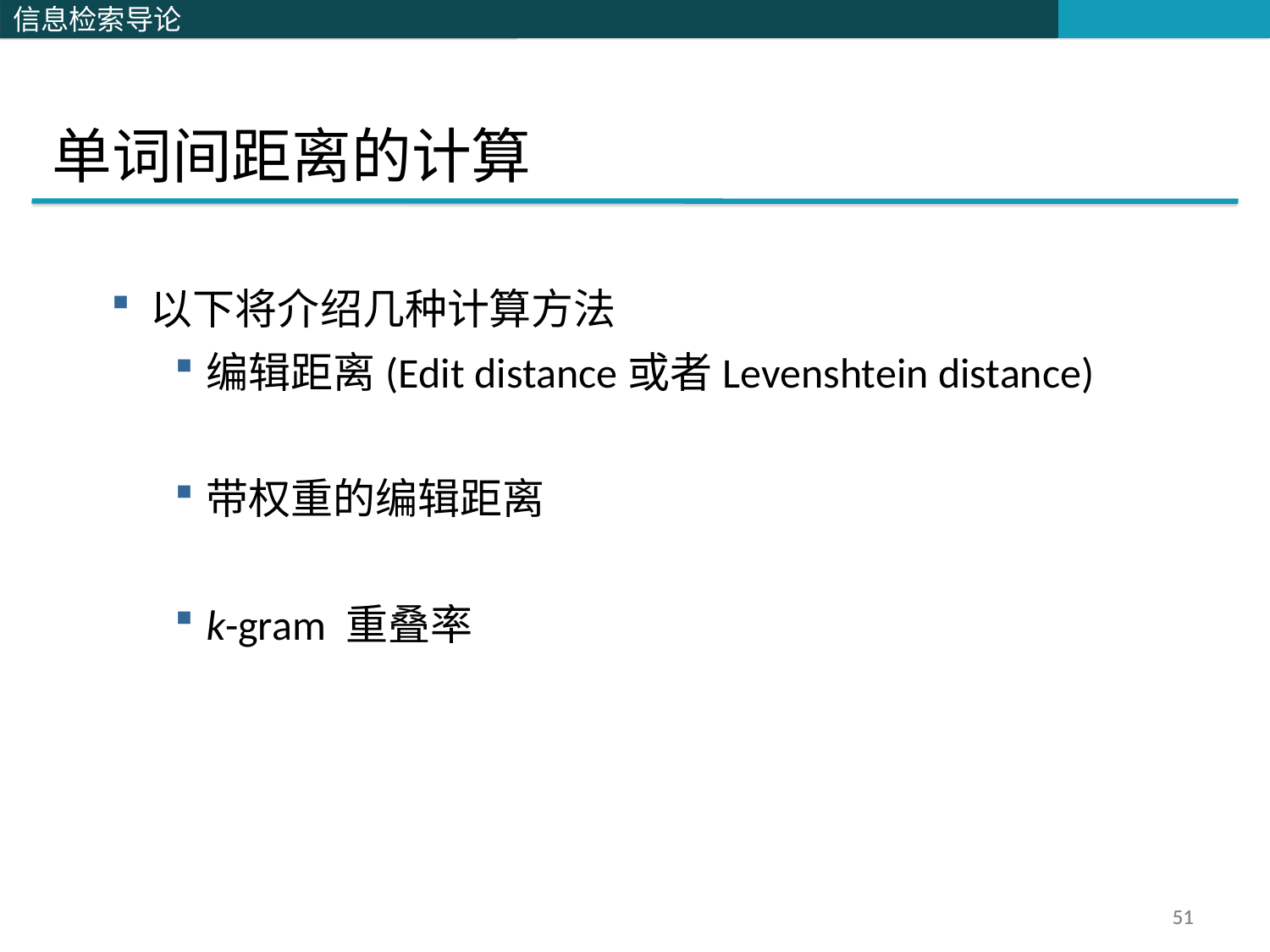

单词间距离的计算
以下将介绍几种计算方法
编辑距离(Edit distance或者Levenshtein distance)

带权重的编辑距离

k-gram 重叠率
51
51